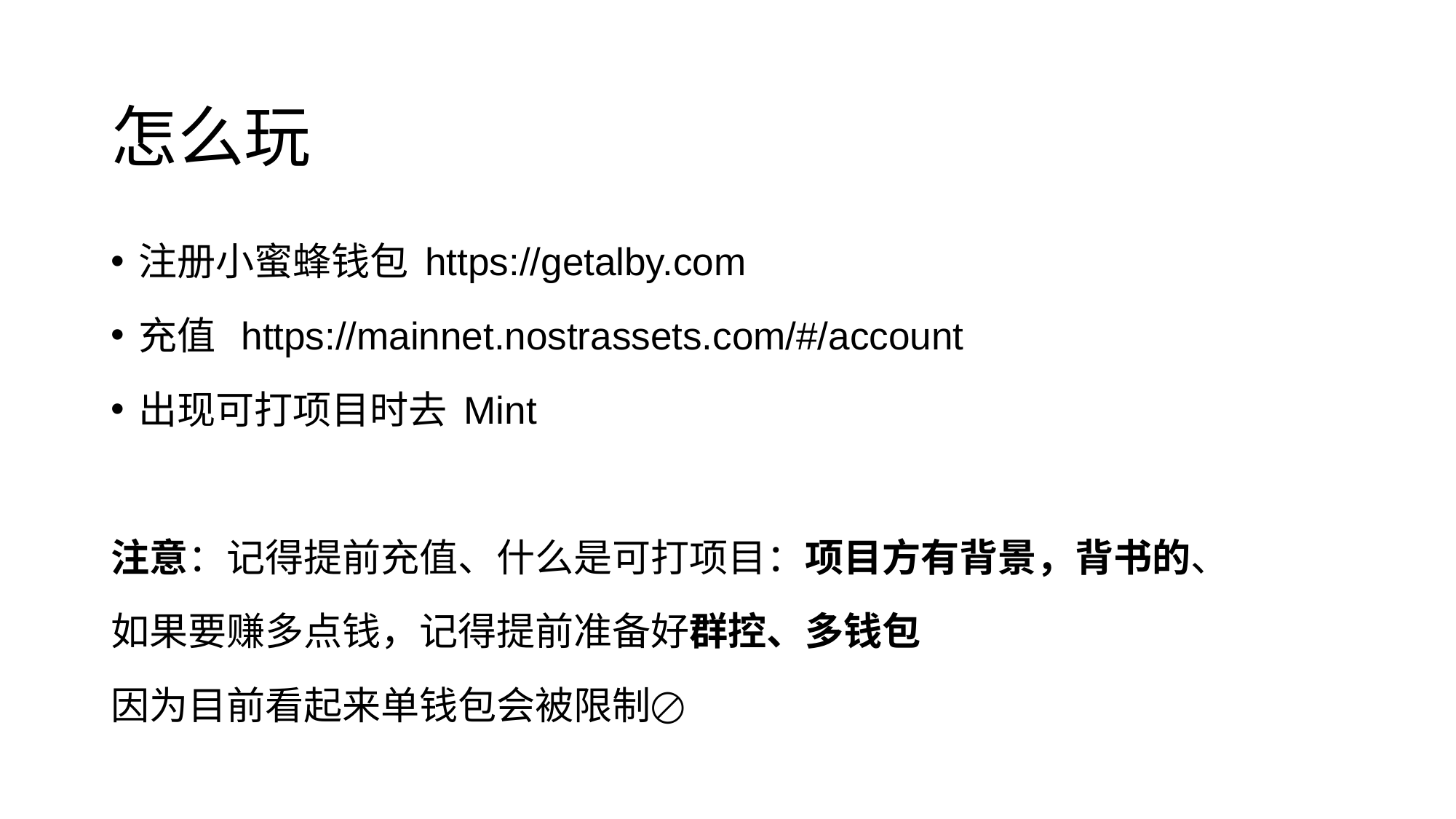

# 怎么玩
注册小蜜蜂钱包 https://getalby.com
充值  https://mainnet.nostrassets.com/#/account
出现可打项目时去 Mint

注意：记得提前充值、什么是可打项目：项目方有背景，背书的、
如果要赚多点钱，记得提前准备好群控、多钱包
因为目前看起来单钱包会被限制🚫